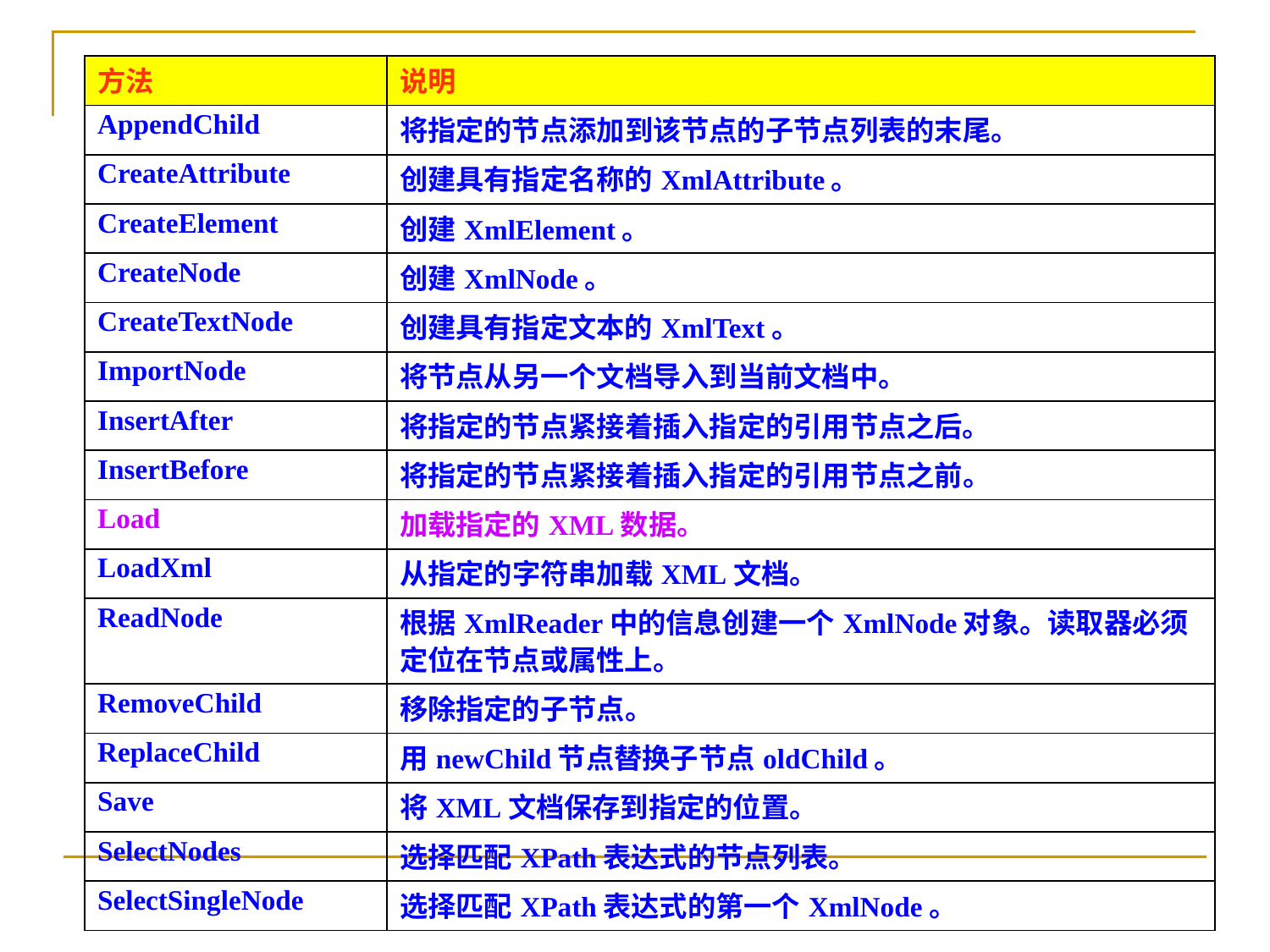

| 方法 | 说明 |
| --- | --- |
| AppendChild | 将指定的节点添加到该节点的子节点列表的末尾。 |
| CreateAttribute | 创建具有指定名称的XmlAttribute。 |
| CreateElement | 创建XmlElement。 |
| CreateNode | 创建XmlNode。 |
| CreateTextNode | 创建具有指定文本的XmlText。 |
| ImportNode | 将节点从另一个文档导入到当前文档中。 |
| InsertAfter | 将指定的节点紧接着插入指定的引用节点之后。 |
| InsertBefore | 将指定的节点紧接着插入指定的引用节点之前。 |
| Load | 加载指定的XML数据。 |
| LoadXml | 从指定的字符串加载XML文档。 |
| ReadNode | 根据XmlReader中的信息创建一个XmlNode对象。读取器必须定位在节点或属性上。 |
| RemoveChild | 移除指定的子节点。 |
| ReplaceChild | 用newChild节点替换子节点oldChild。 |
| Save | 将XML文档保存到指定的位置。 |
| SelectNodes | 选择匹配XPath表达式的节点列表。 |
| SelectSingleNode | 选择匹配XPath表达式的第一个XmlNode。 |